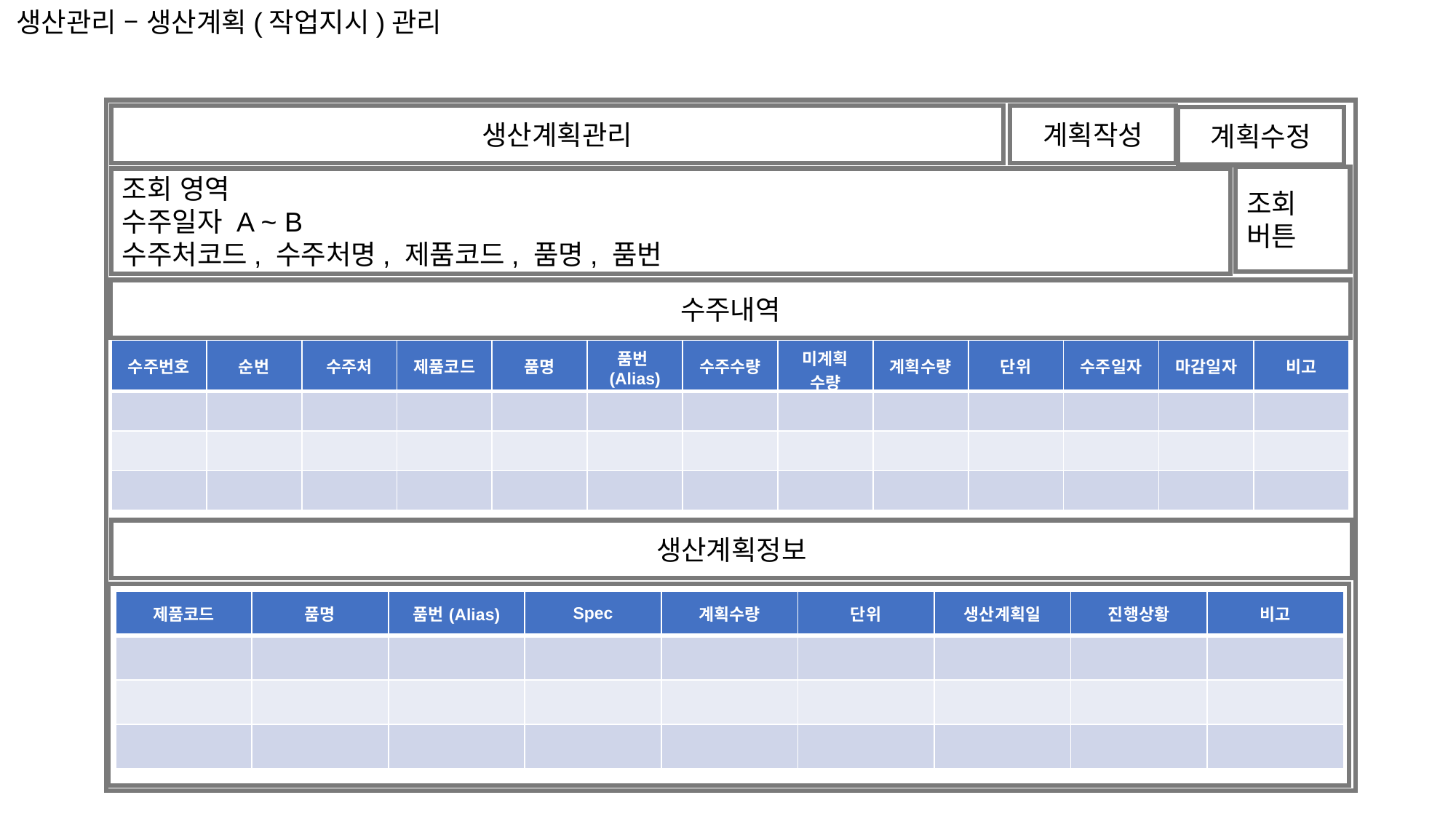

생산관리 – 생산계획(작업지시)관리

생산계획관리
계획작성
계획수정
조회
버튼
조회 영역
수주일자 A ~ B
수주처코드, 수주처명, 제품코드, 품명, 품번
수주내역
| 수주번호 | 순번 | 수주처 | 제품코드 | 품명 | 품번(Alias) | 수주수량 | 미계획 수량 | 계획수량 | 단위 | 수주일자 | 마감일자 | 비고 |
| --- | --- | --- | --- | --- | --- | --- | --- | --- | --- | --- | --- | --- |
|  |  |  |  |  |  |  |  |  |  |  |  |  |
|  |  |  |  |  |  |  |  |  |  |  |  |  |
|  |  |  |  |  |  |  |  |  |  |  |  |  |
생산계획정보

| 제품코드 | 품명 | 품번(Alias) | Spec | 계획수량 | 단위 | 생산계획일 | 진행상황 | 비고 |
| --- | --- | --- | --- | --- | --- | --- | --- | --- |
|  |  |  |  |  |  |  |  |  |
|  |  |  |  |  |  |  |  |  |
|  |  |  |  |  |  |  |  |  |